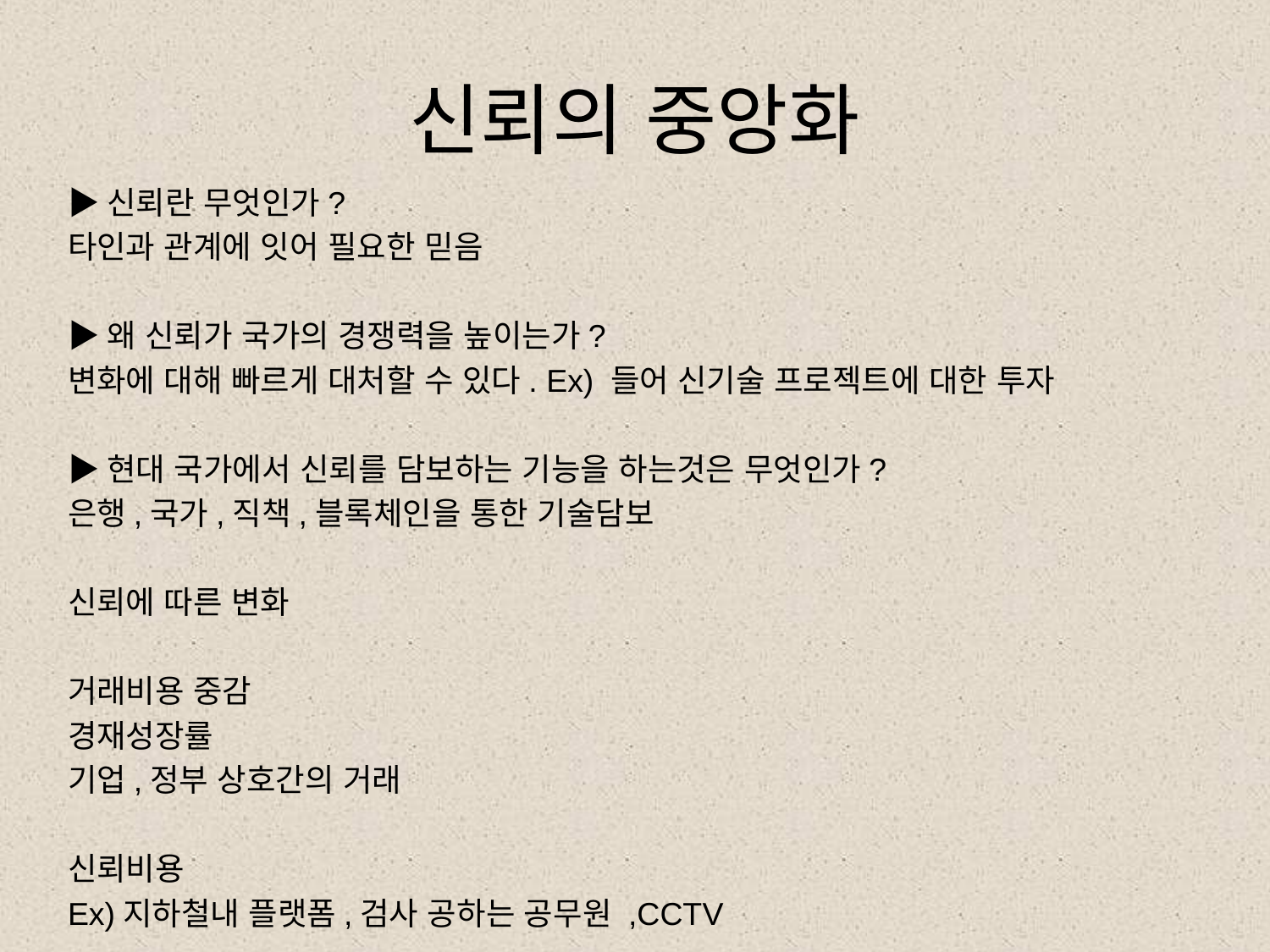

# 신뢰의 중앙화
▶신뢰란 무엇인가?
타인과 관계에 잇어 필요한 믿음

▶왜 신뢰가 국가의 경쟁력을 높이는가?
변화에 대해 빠르게 대처할 수 있다. Ex) 들어 신기술 프로젝트에 대한 투자

▶현대 국가에서 신뢰를 담보하는 기능을 하는것은 무엇인가?
은행,국가,직책,블록체인을 통한 기술담보

신뢰에 따른 변화

거래비용 중감
경재성장률
기업,정부 상호간의 거래

신뢰비용
Ex)지하철내 플랫폼,검사 공하는 공무원 ,CCTV